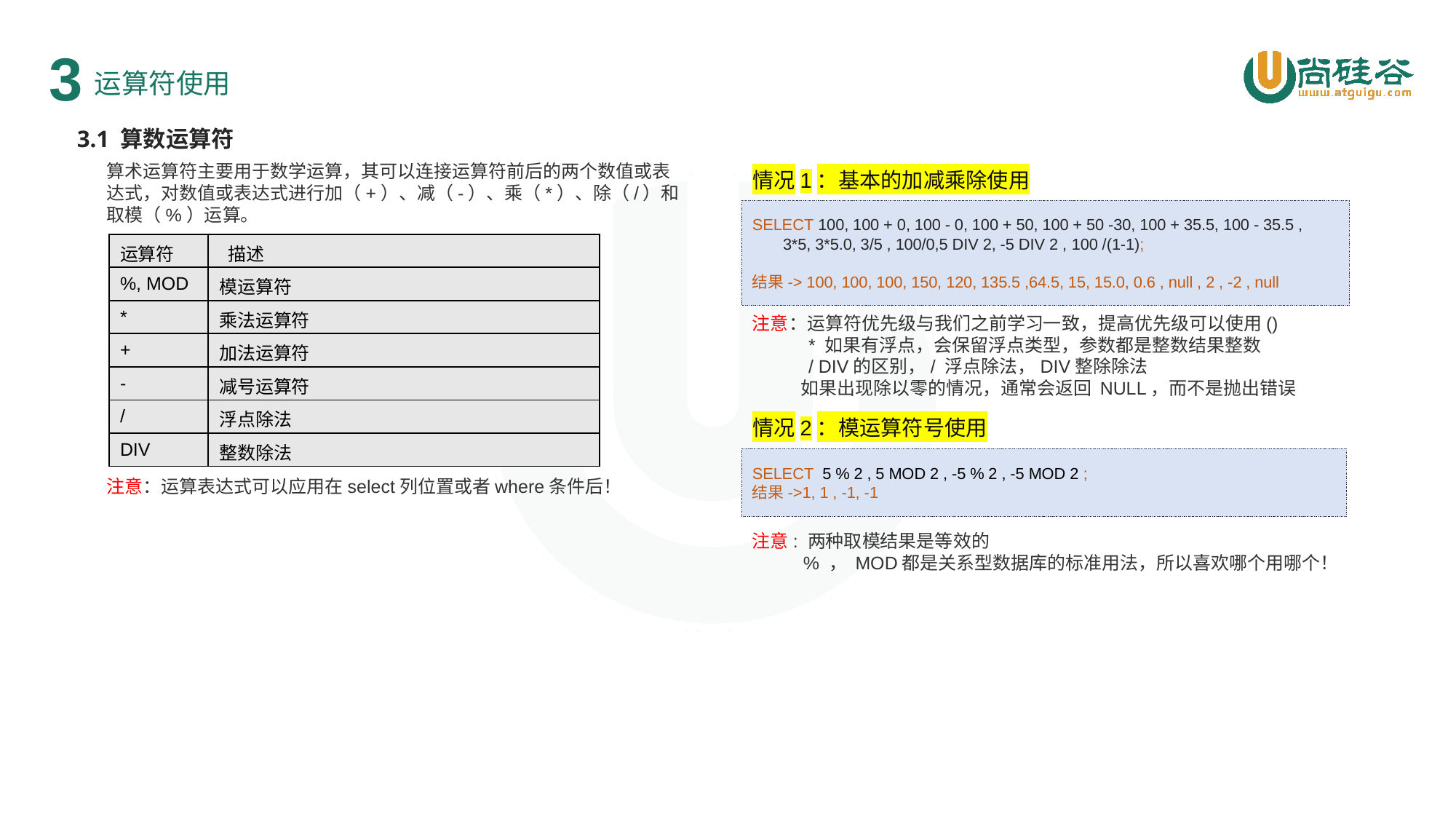

3
运算符使用
3.1 算数运算符
算术运算符主要用于数学运算，其可以连接运算符前后的两个数值或表达式，对数值或表达式进行加（+）、减（-）、乘（*）、除（/）和取模（%）运算。
情况1：基本的加减乘除使用
SELECT 100, 100 + 0, 100 - 0, 100 + 50, 100 + 50 -30, 100 + 35.5, 100 - 35.5 ,
       3*5, 3*5.0, 3/5 , 100/0,5 DIV 2, -5 DIV 2 , 100 /(1-1);

结果-> 100, 100, 100, 150, 120, 135.5 ,64.5, 15, 15.0, 0.6 , null , 2 , -2 , null
| 运算符 | 描述 |
| --- | --- |
| %, MOD | 模运算符 |
| \* | 乘法运算符 |
| + | 加法运算符 |
| - | 减号运算符 |
| / | 浮点除法 |
| DIV | 整数除法 |
注意：运算符优先级与我们之前学习一致，提高优先级可以使用()
           * 如果有浮点，会保留浮点类型，参数都是整数结果整数
           / DIV的区别，/ 浮点除法，DIV整除除法
           如果出现除以零的情况，通常会返回 NULL，而不是抛出错误
情况2：模运算符号使用
SELECT  5 % 2 , 5 MOD 2 , -5 % 2 , -5 MOD 2 ;
结果->1, 1 , -1, -1
注意：运算表达式可以应用在select列位置或者where条件后！
注意: 两种取模结果是等效的
          % ， MOD都是关系型数据库的标准用法，所以喜欢哪个用哪个！